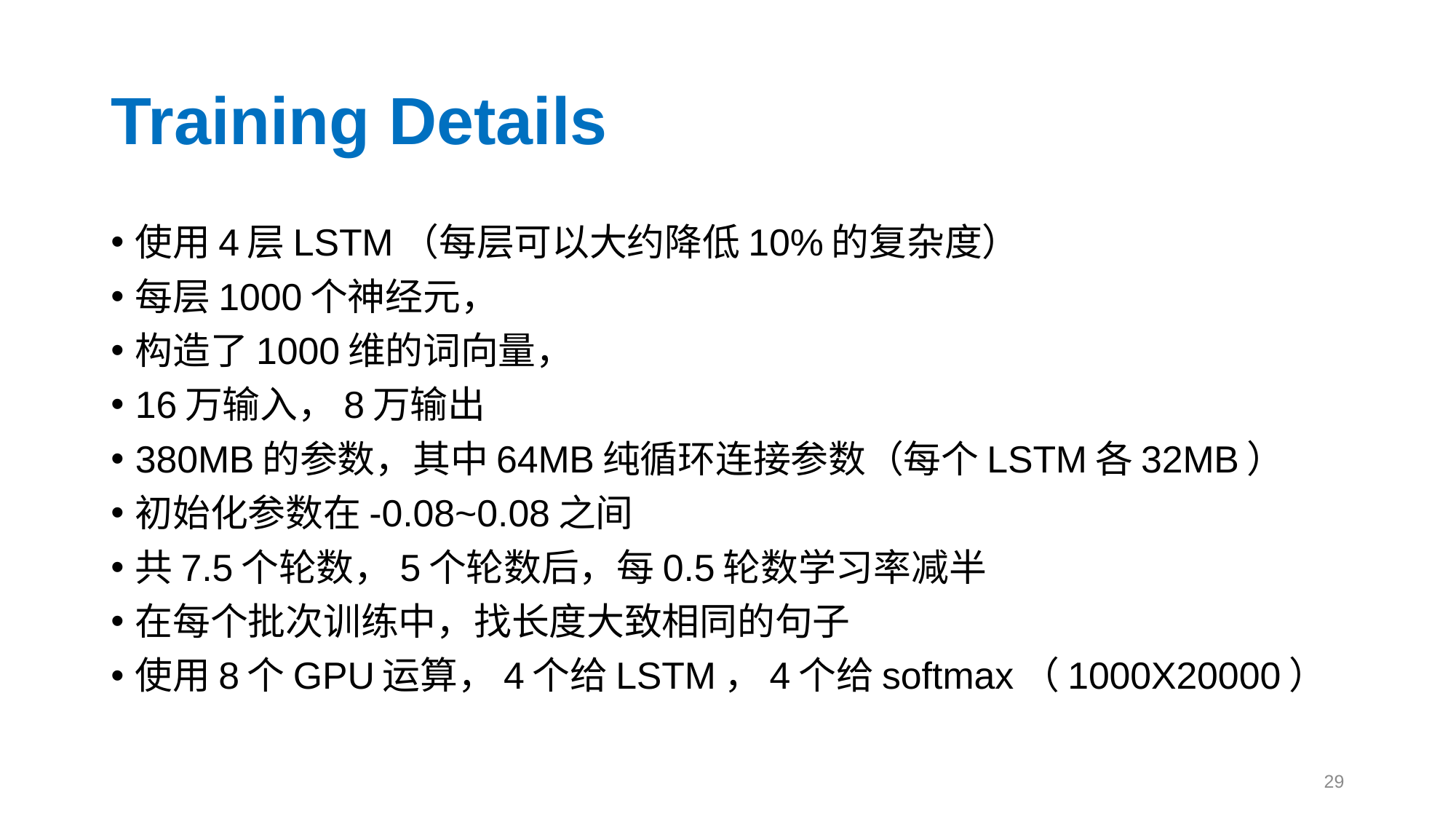

# Training Details
使用4层LSTM（每层可以大约降低10%的复杂度）
每层1000个神经元，
构造了1000维的词向量，
16万输入，8万输出
380MB的参数，其中64MB纯循环连接参数（每个LSTM各32MB）
初始化参数在-0.08~0.08之间
共7.5个轮数，5个轮数后，每0.5轮数学习率减半
在每个批次训练中，找长度大致相同的句子
使用8个GPU运算，4个给LSTM，4个给softmax（1000X20000）

29